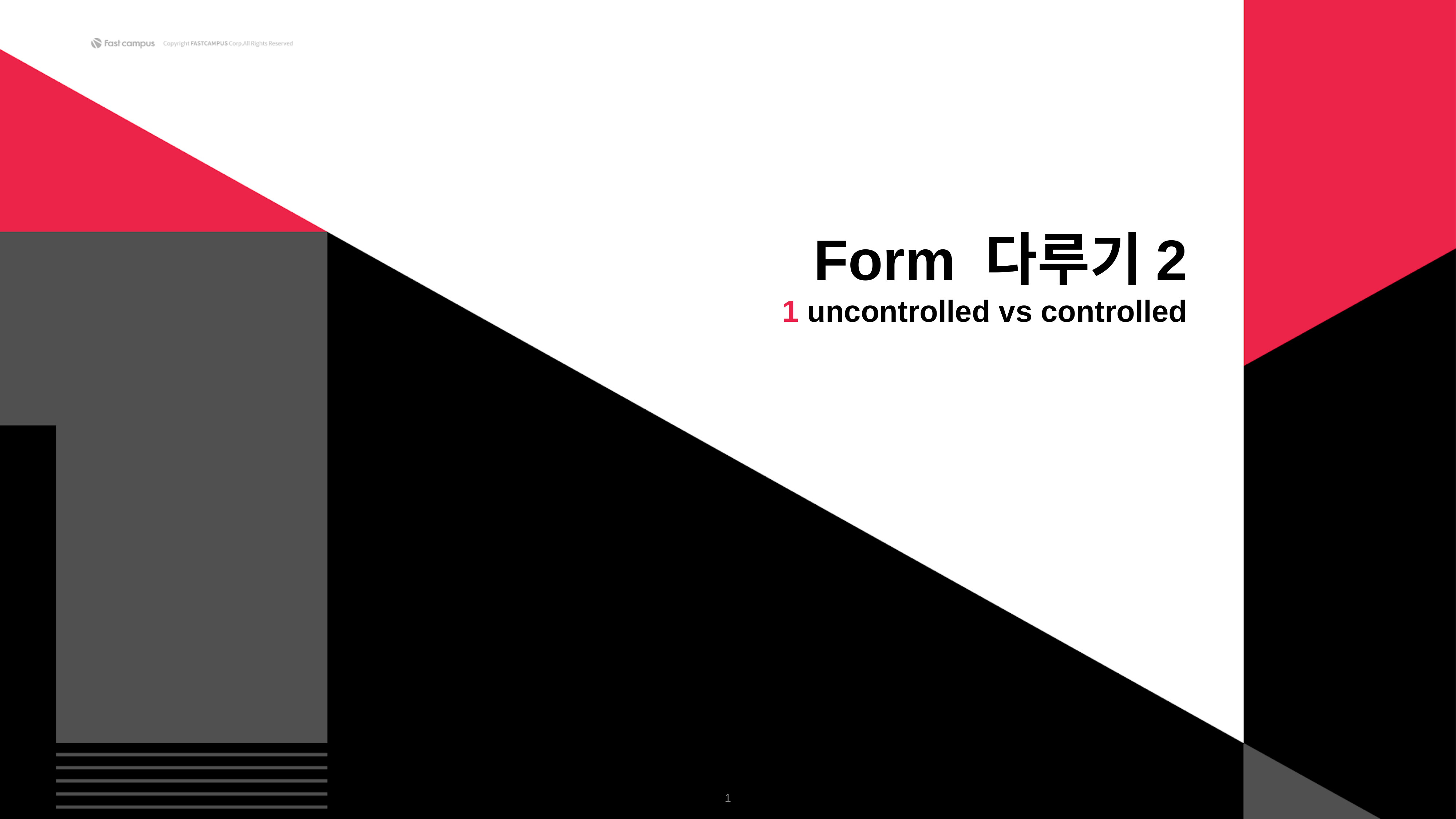

Form 다루기2
1 uncontrolled vs controlled
1